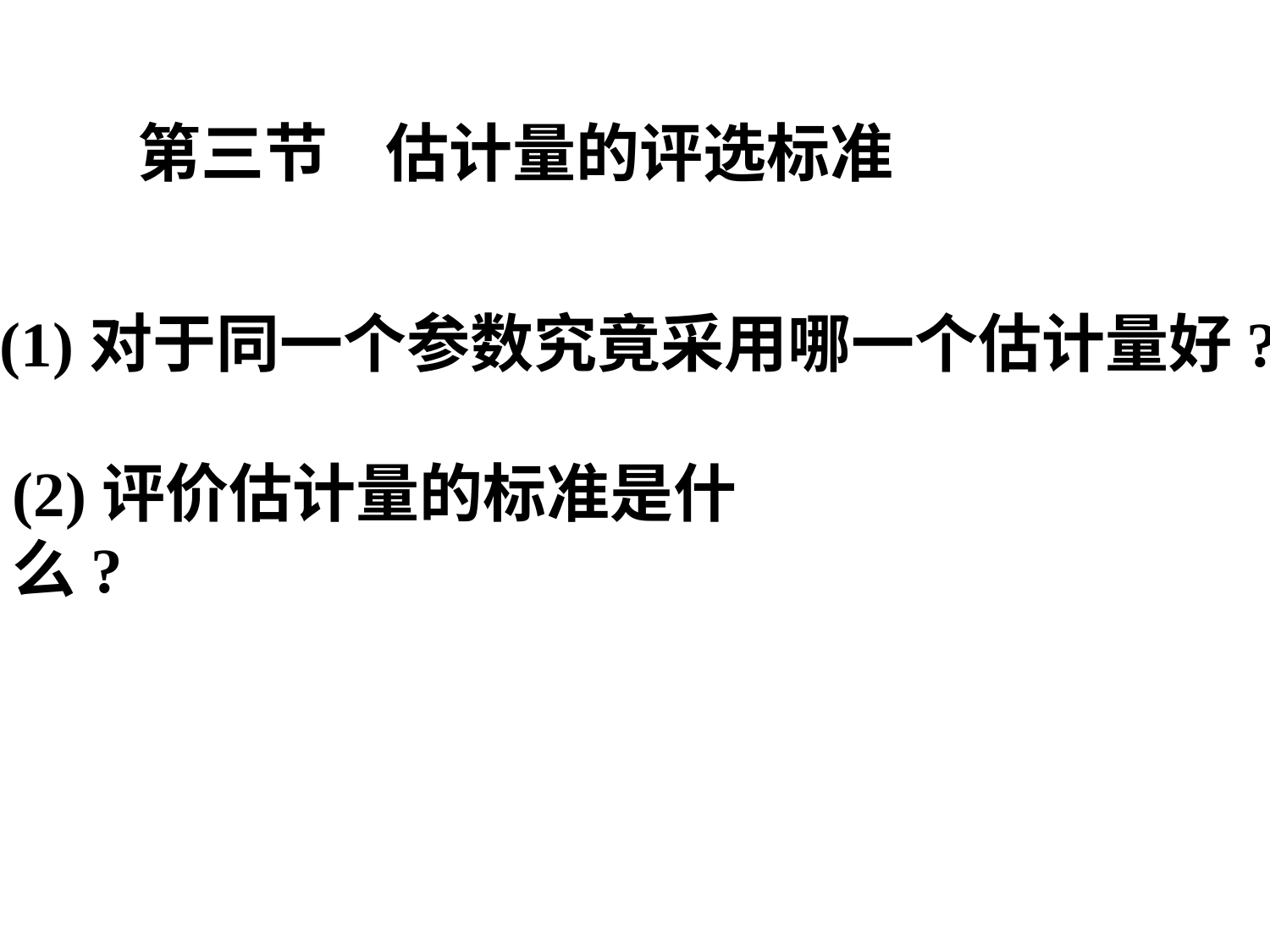

第三节    估计量的评选标准
(1)对于同一个参数究竟采用哪一个估计量好?
(2)评价估计量的标准是什么?